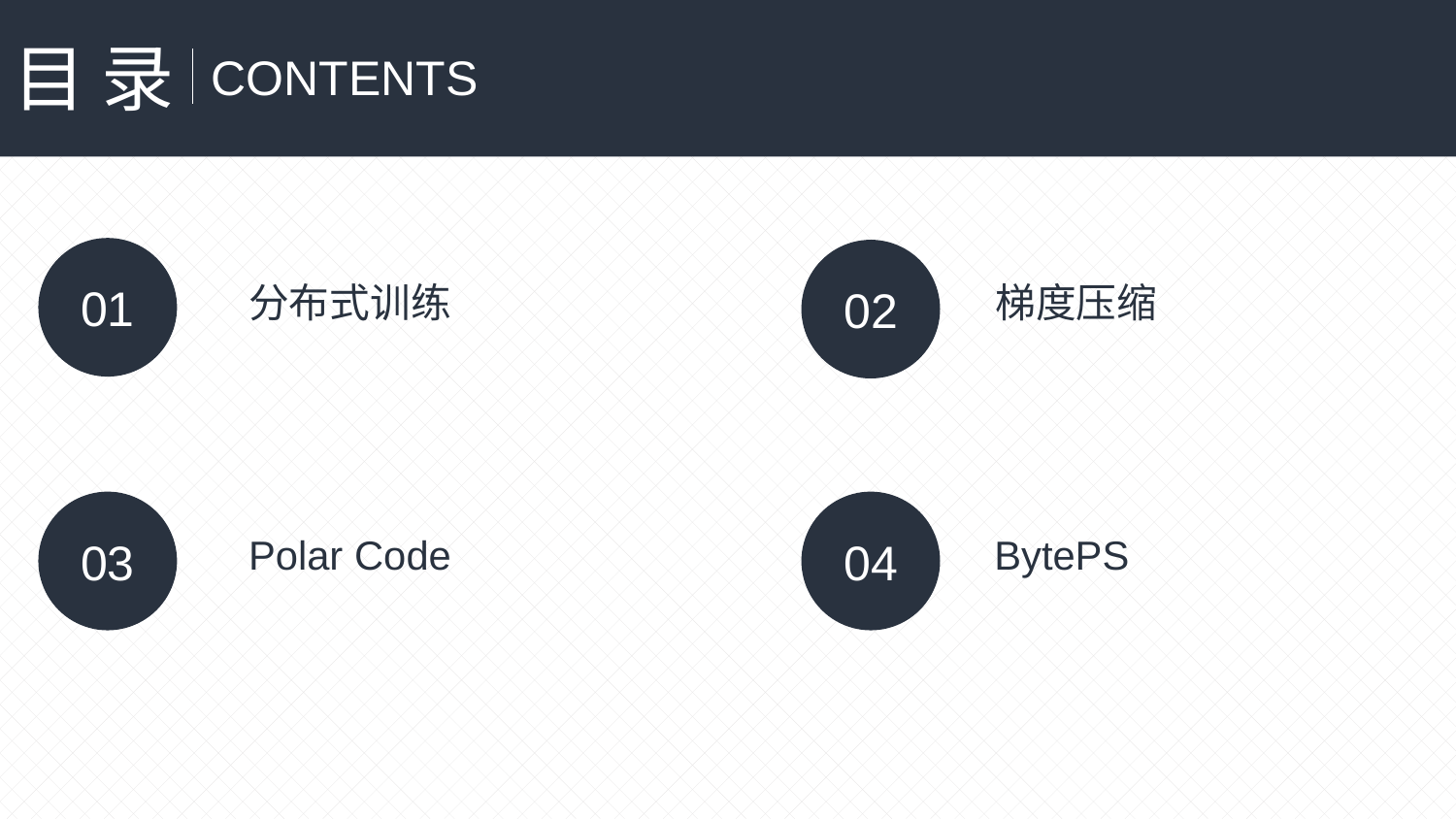

目 录
CONTENTS
01
02
分布式训练
梯度压缩
03
04
Polar Code
BytePS